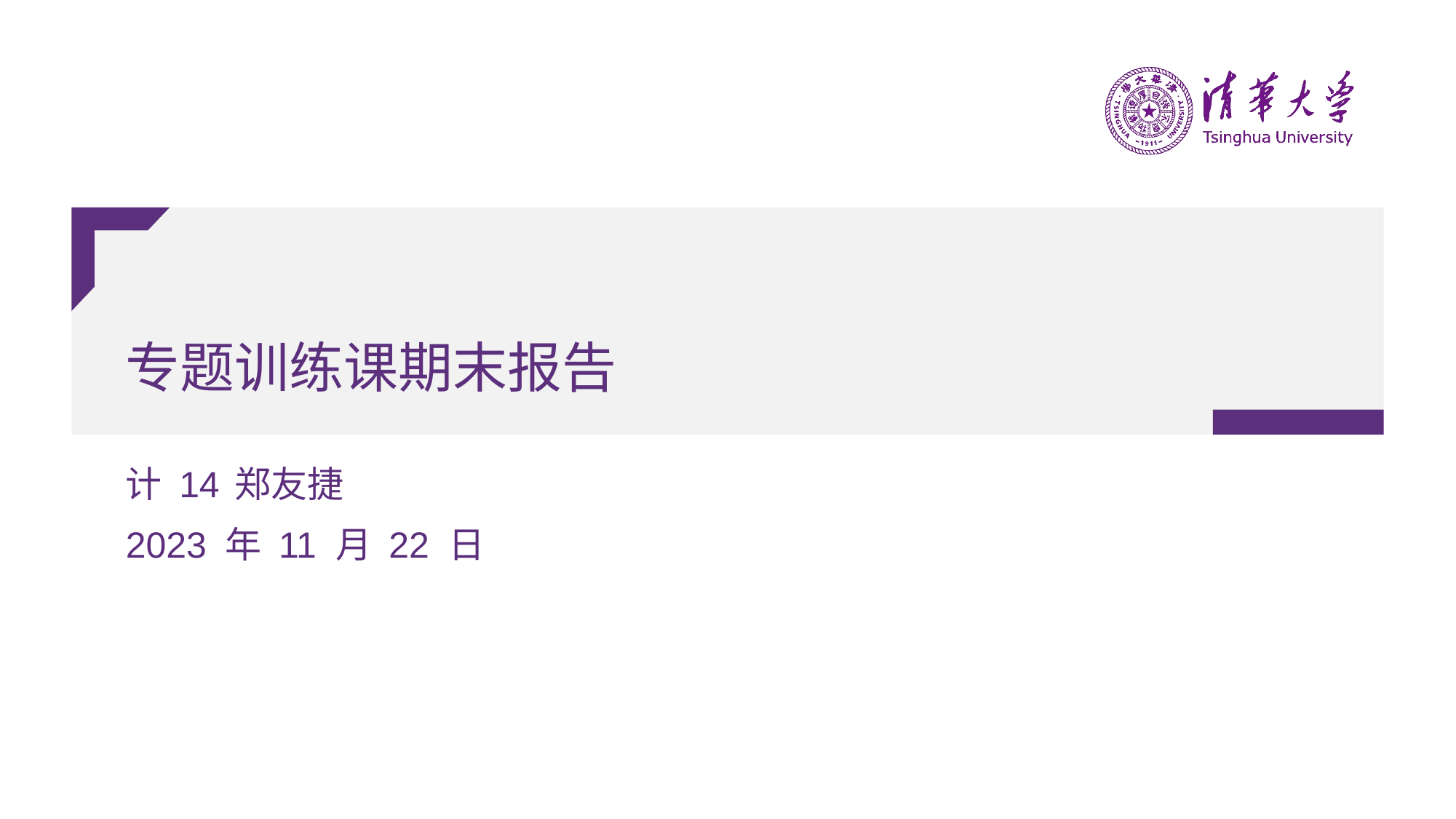

# 专题训练课期末报告
计 14	郑友捷
2023 年 11 月 22 日